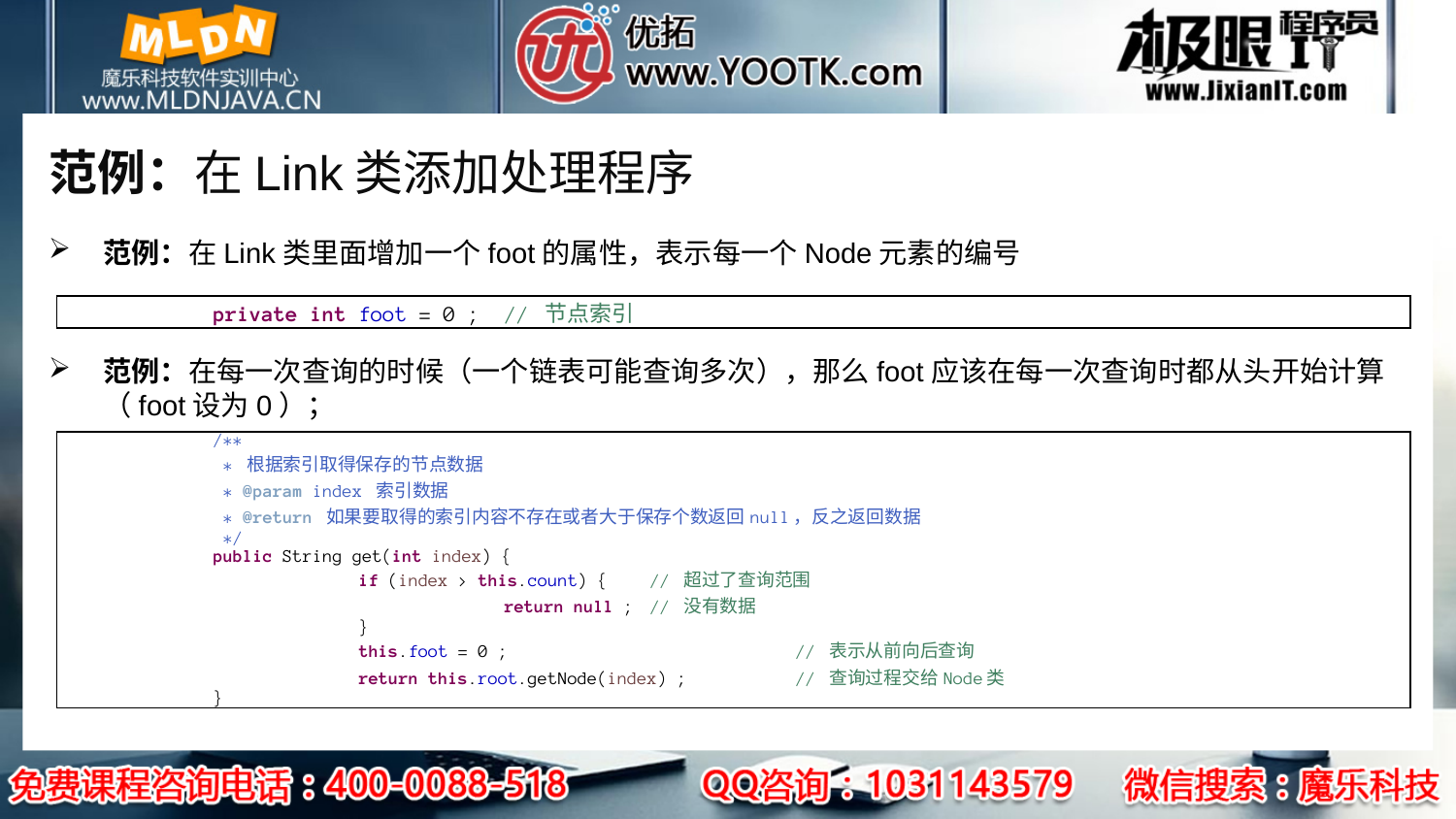

# 范例：在Link类添加处理程序
范例：在Link类里面增加一个foot的属性，表示每一个Node元素的编号

范例：在每一次查询的时候（一个链表可能查询多次），那么foot应该在每一次查询时都从头开始计算（foot设为0）；
| private int foot = 0 ; // 节点索引 |
| --- |
| /\*\* \* 根据索引取得保存的节点数据 \* @param index 索引数据 \* @return 如果要取得的索引内容不存在或者大于保存个数返回null，反之返回数据 \*/ public String get(int index) { if (index > this.count) { // 超过了查询范围 return null ; // 没有数据 } this.foot = 0 ; // 表示从前向后查询 return this.root.getNode(index) ; // 查询过程交给Node类 } |
| --- |